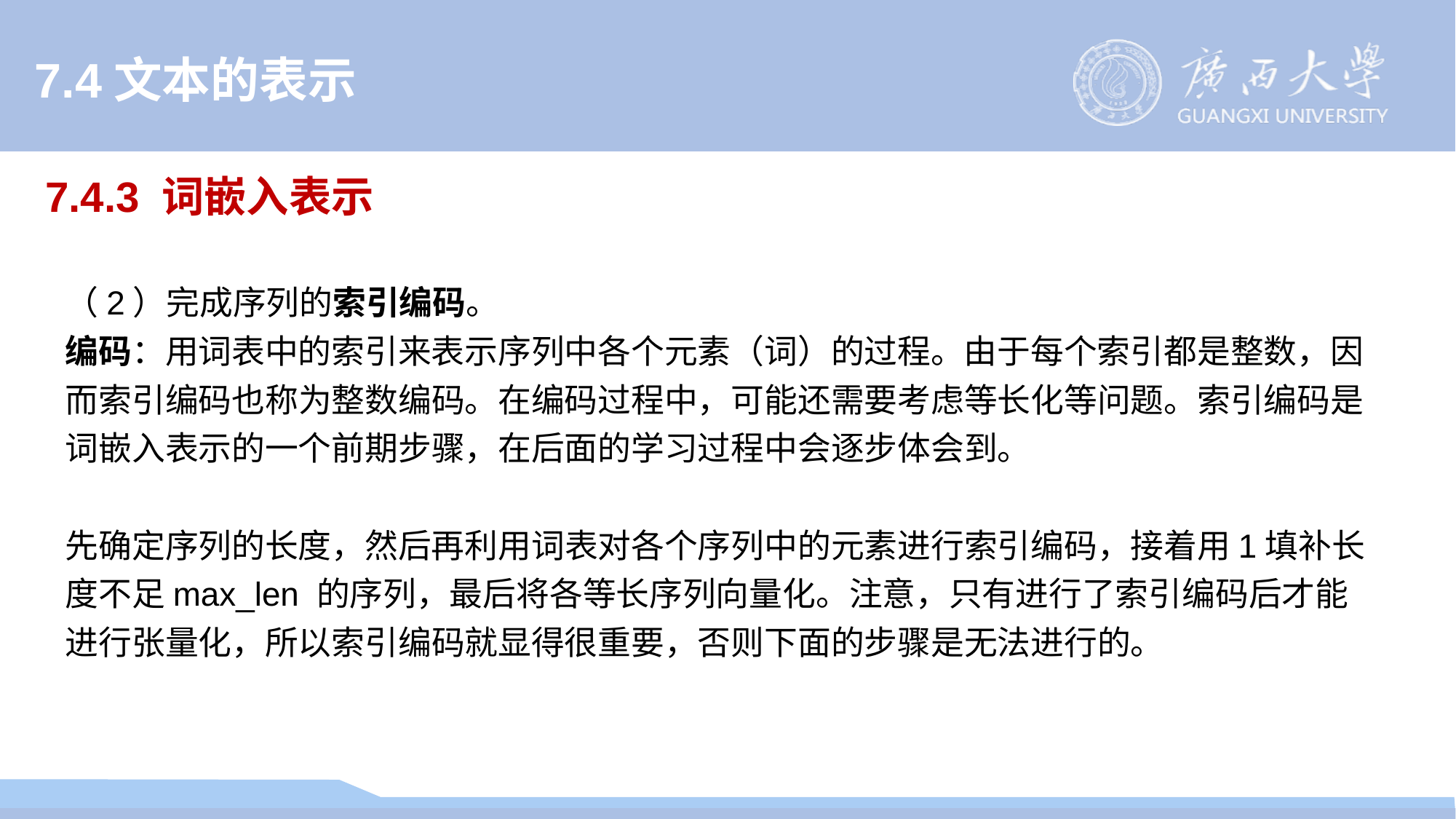

7.4文本的表示
7.4.3 词嵌入表示
（2）完成序列的索引编码。
编码：用词表中的索引来表示序列中各个元素（词）的过程。由于每个索引都是整数，因而索引编码也称为整数编码。在编码过程中，可能还需要考虑等长化等问题。索引编码是词嵌入表示的一个前期步骤，在后面的学习过程中会逐步体会到。

先确定序列的长度，然后再利用词表对各个序列中的元素进行索引编码，接着用1填补长度不足max_len 的序列，最后将各等长序列向量化。注意，只有进行了索引编码后才能进行张量化，所以索引编码就显得很重要，否则下面的步骤是无法进行的。